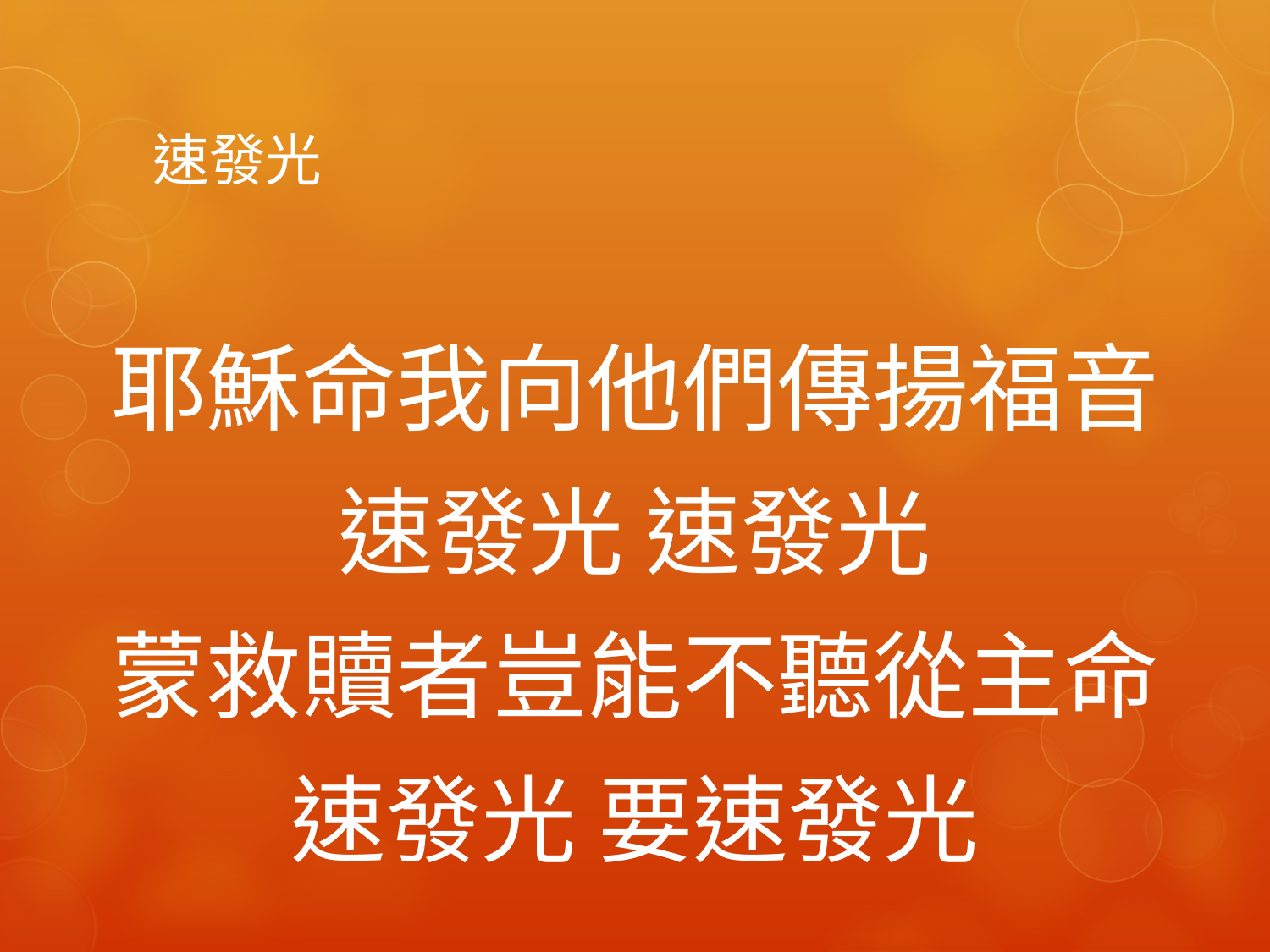

# 速發光
耶穌命我向他們傳揚福音
速發光 速發光
蒙救贖者豈能不聽從主命
速發光 要速發光